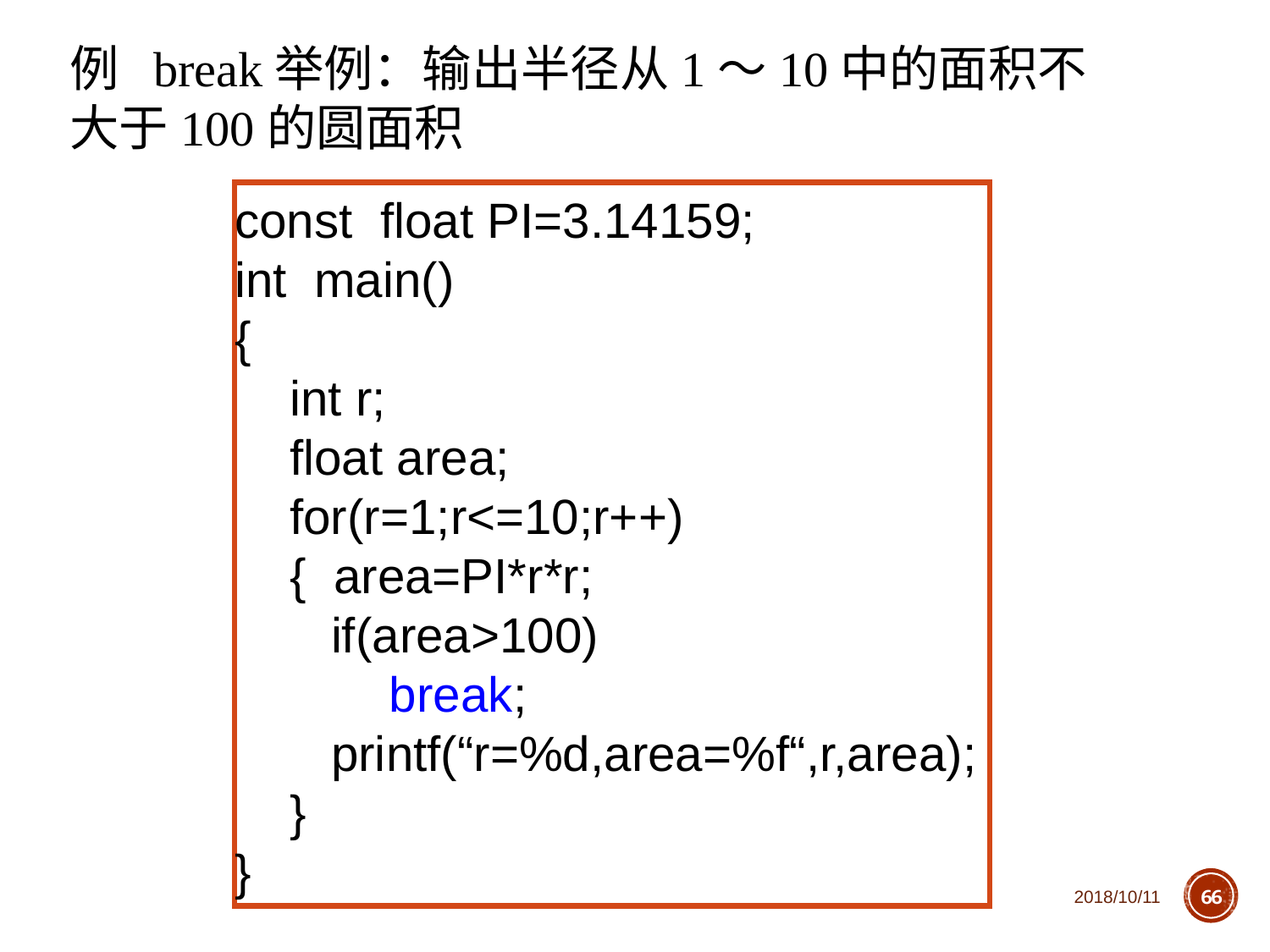

例  break举例：输出半径从1～10中的面积不大于100的圆面积
const  float PI=3.14159;
int  main()
{
    int r;
    float area;
    for(r=1;r<=10;r++)
    {  area=PI*r*r;
       if(area>100)
	  break;
       printf(“r=%d,area=%f“,r,area);
    }
}
2018/10/11
66